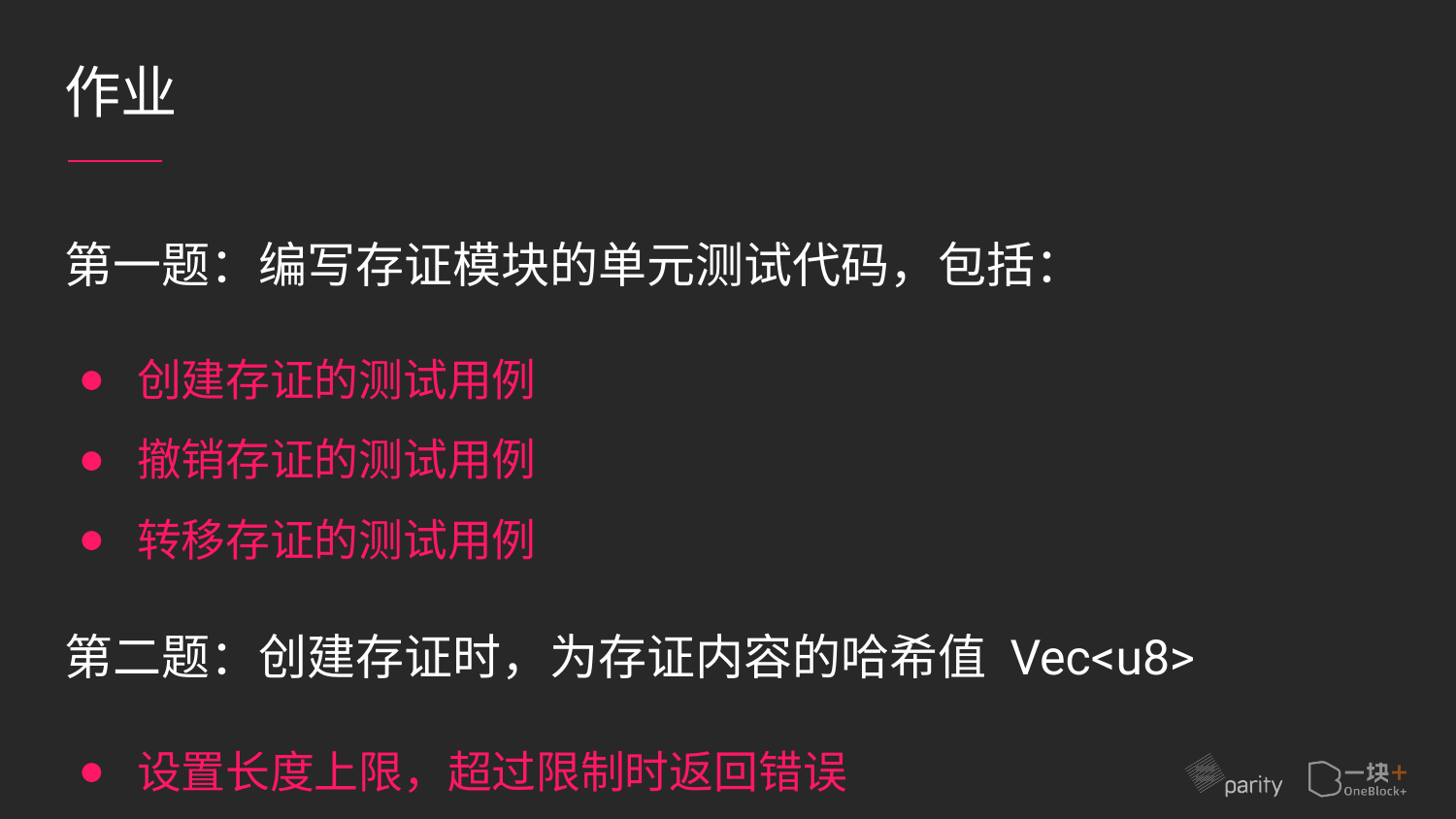

# 作业
第一题：编写存证模块的单元测试代码，包括：
创建存证的测试用例
撤销存证的测试用例
转移存证的测试用例
第二题：创建存证时，为存证内容的哈希值 Vec<u8>
设置长度上限，超过限制时返回错误
并编写测试用例